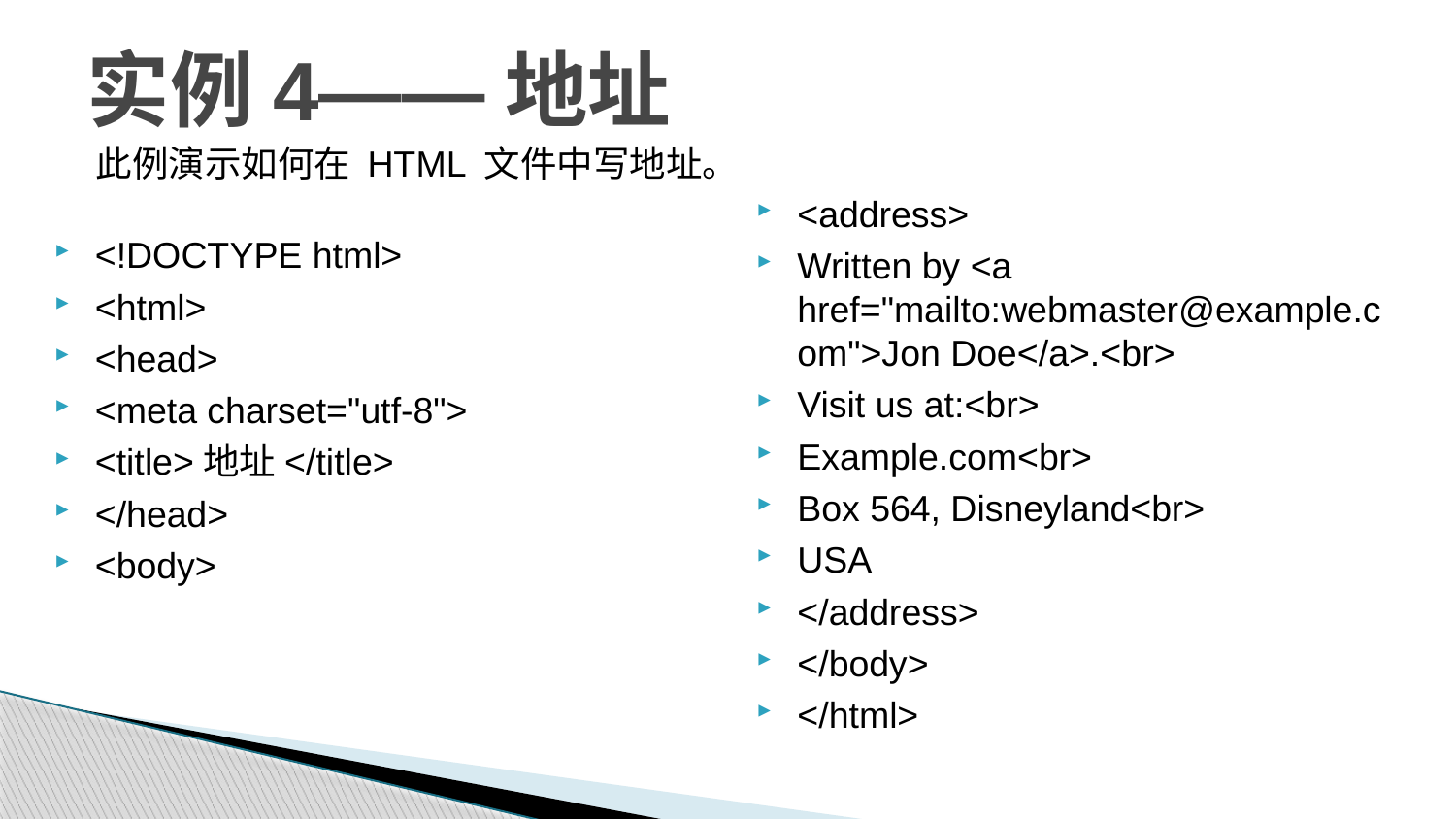

# 实例4——地址
此例演示如何在 HTML 文件中写地址。
<address>
Written by <a href="mailto:webmaster@example.com">Jon Doe</a>.<br>
Visit us at:<br>
Example.com<br>
Box 564, Disneyland<br>
USA
</address>
</body>
</html>
<!DOCTYPE html>
<html>
<head>
<meta charset="utf-8">
<title>地址</title>
</head>
<body>